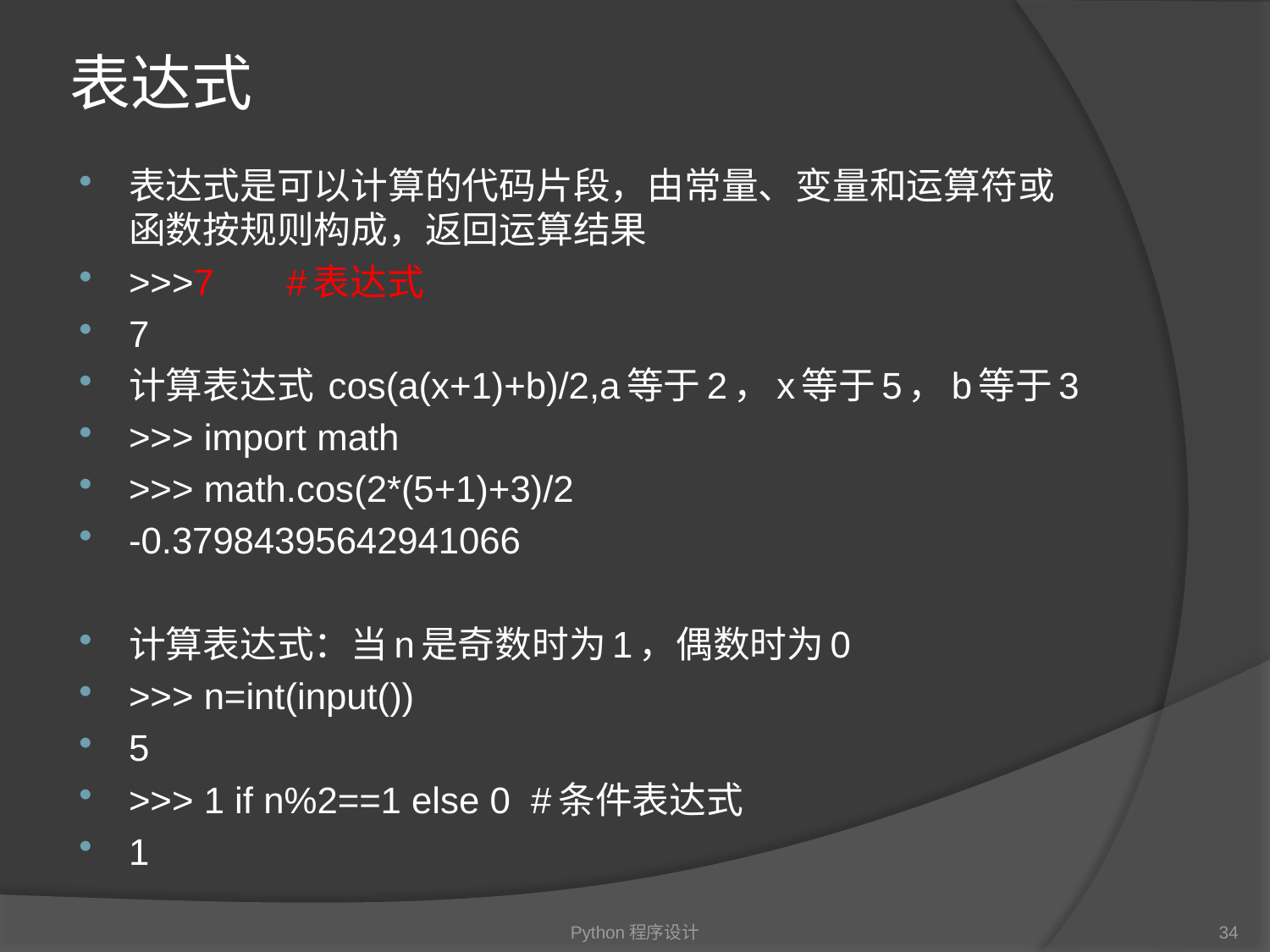

# 表达式
表达式是可以计算的代码片段，由常量、变量和运算符或函数按规则构成，返回运算结果
>>>7       #表达式
7
计算表达式 cos(a(x+1)+b)/2,a等于2，x等于5，b等于3
>>> import math
>>> math.cos(2*(5+1)+3)/2
-0.37984395642941066

计算表达式：当n是奇数时为1，偶数时为0
>>> n=int(input())
5
>>> 1 if n%2==1 else 0  #条件表达式
1

Python程序设计
34